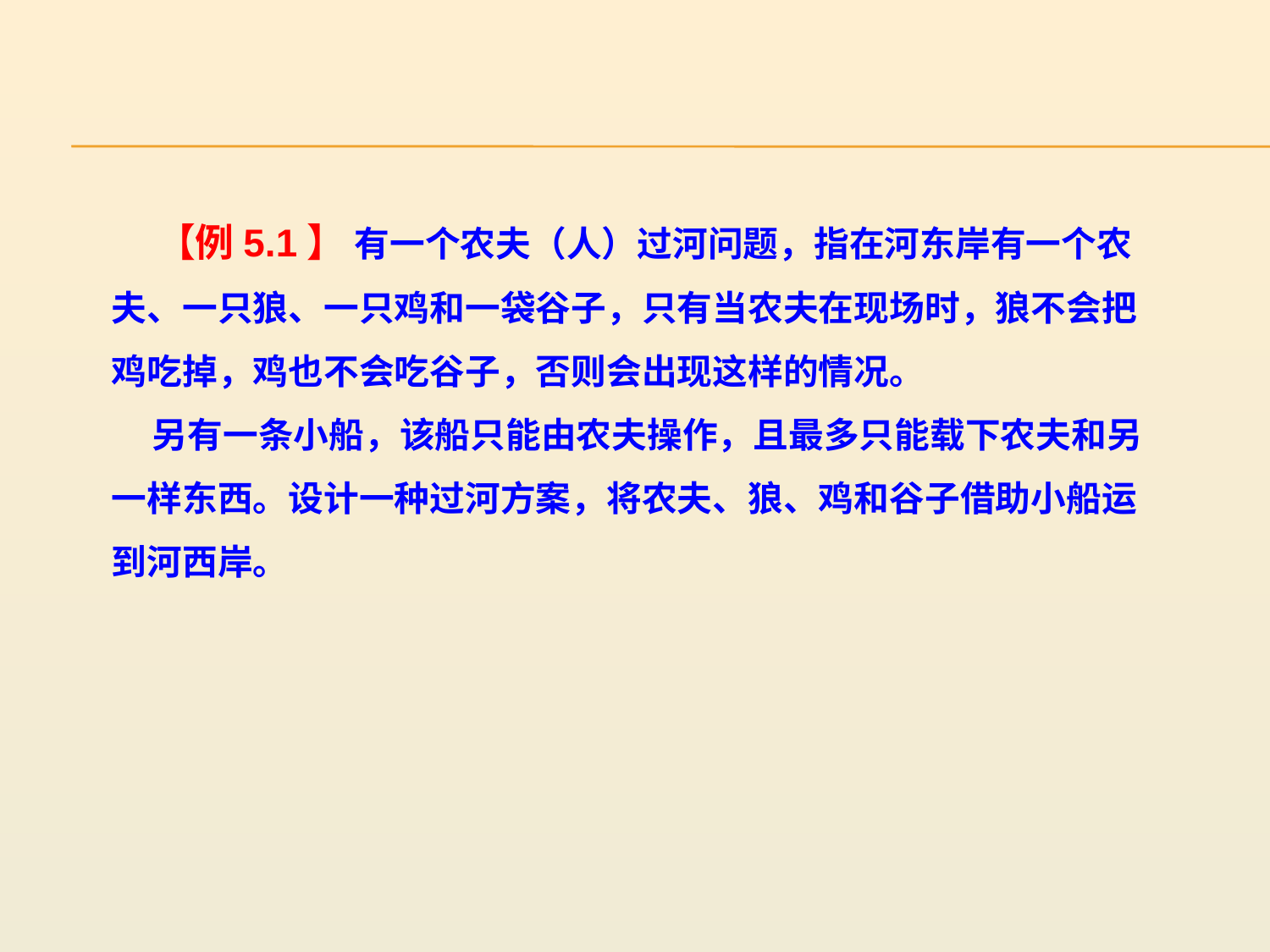

【例5.1】 有一个农夫（人）过河问题，指在河东岸有一个农夫、一只狼、一只鸡和一袋谷子，只有当农夫在现场时，狼不会把鸡吃掉，鸡也不会吃谷子，否则会出现这样的情况。
    另有一条小船，该船只能由农夫操作，且最多只能载下农夫和另一样东西。设计一种过河方案，将农夫、狼、鸡和谷子借助小船运到河西岸。